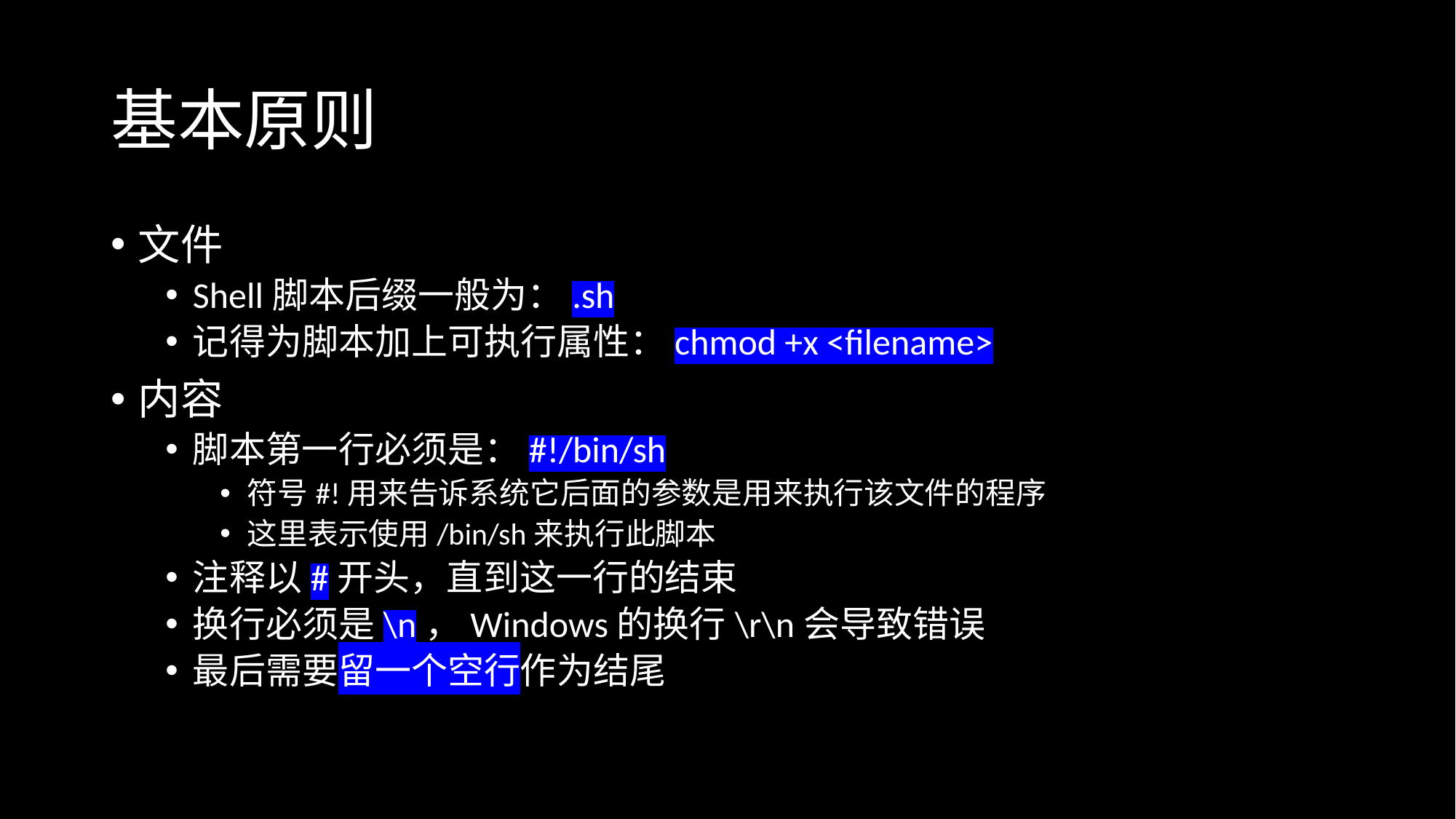

# 基本原则
文件
Shell脚本后缀一般为：.sh
记得为脚本加上可执行属性：chmod +x <filename>
内容
脚本第一行必须是：#!/bin/sh
符号#!用来告诉系统它后面的参数是用来执行该文件的程序
这里表示使用/bin/sh来执行此脚本
注释以#开头，直到这一行的结束
换行必须是\n，Windows的换行\r\n会导致错误
最后需要留一个空行作为结尾